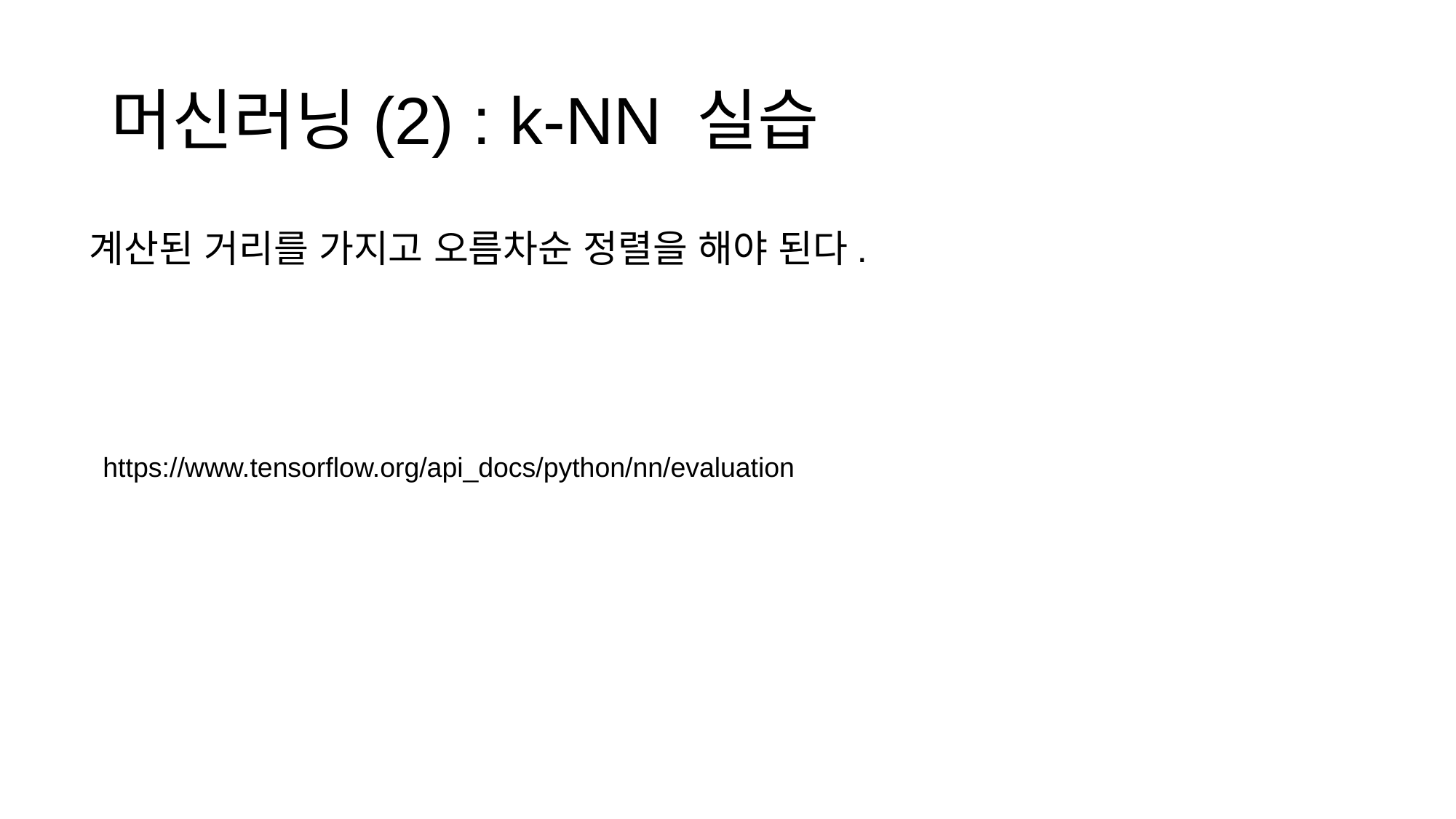

# 머신러닝(2) : k-NN 실습
계산된 거리를 가지고 오름차순 정렬을 해야 된다.
https://www.tensorflow.org/api_docs/python/nn/evaluation